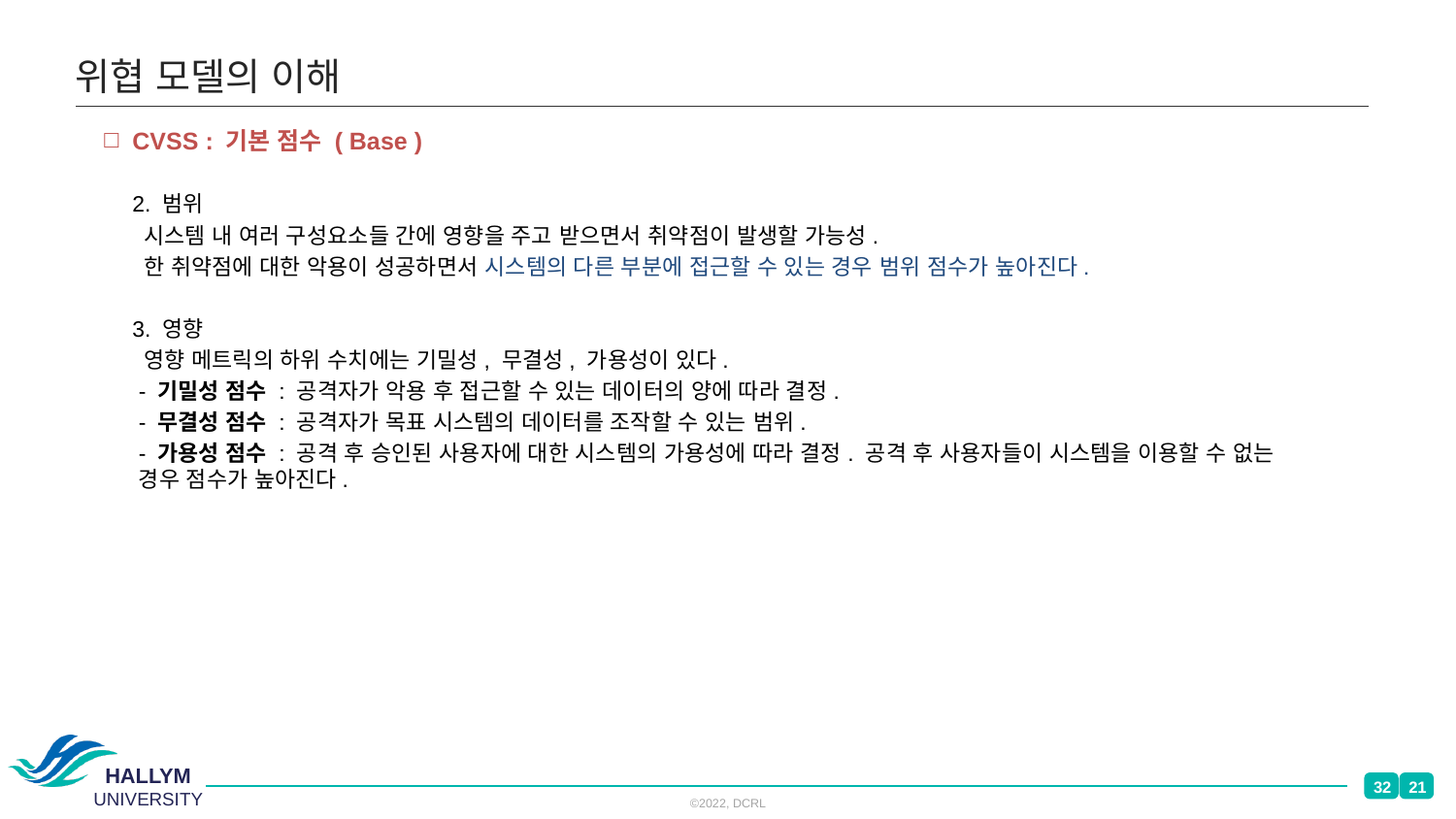

# 위협 모델의 이해
CVSS : 기본 점수 ( Base )

2. 범위
 시스템 내 여러 구성요소들 간에 영향을 주고 받으면서 취약점이 발생할 가능성.
 한 취약점에 대한 악용이 성공하면서 시스템의 다른 부분에 접근할 수 있는 경우 범위 점수가 높아진다.

3. 영향
 영향 메트릭의 하위 수치에는 기밀성, 무결성, 가용성이 있다.
 - 기밀성 점수 : 공격자가 악용 후 접근할 수 있는 데이터의 양에 따라 결정.
 - 무결성 점수 : 공격자가 목표 시스템의 데이터를 조작할 수 있는 범위.
 - 가용성 점수 : 공격 후 승인된 사용자에 대한 시스템의 가용성에 따라 결정. 공격 후 사용자들이 시스템을 이용할 수 없는                  경우 점수가 높아진다.